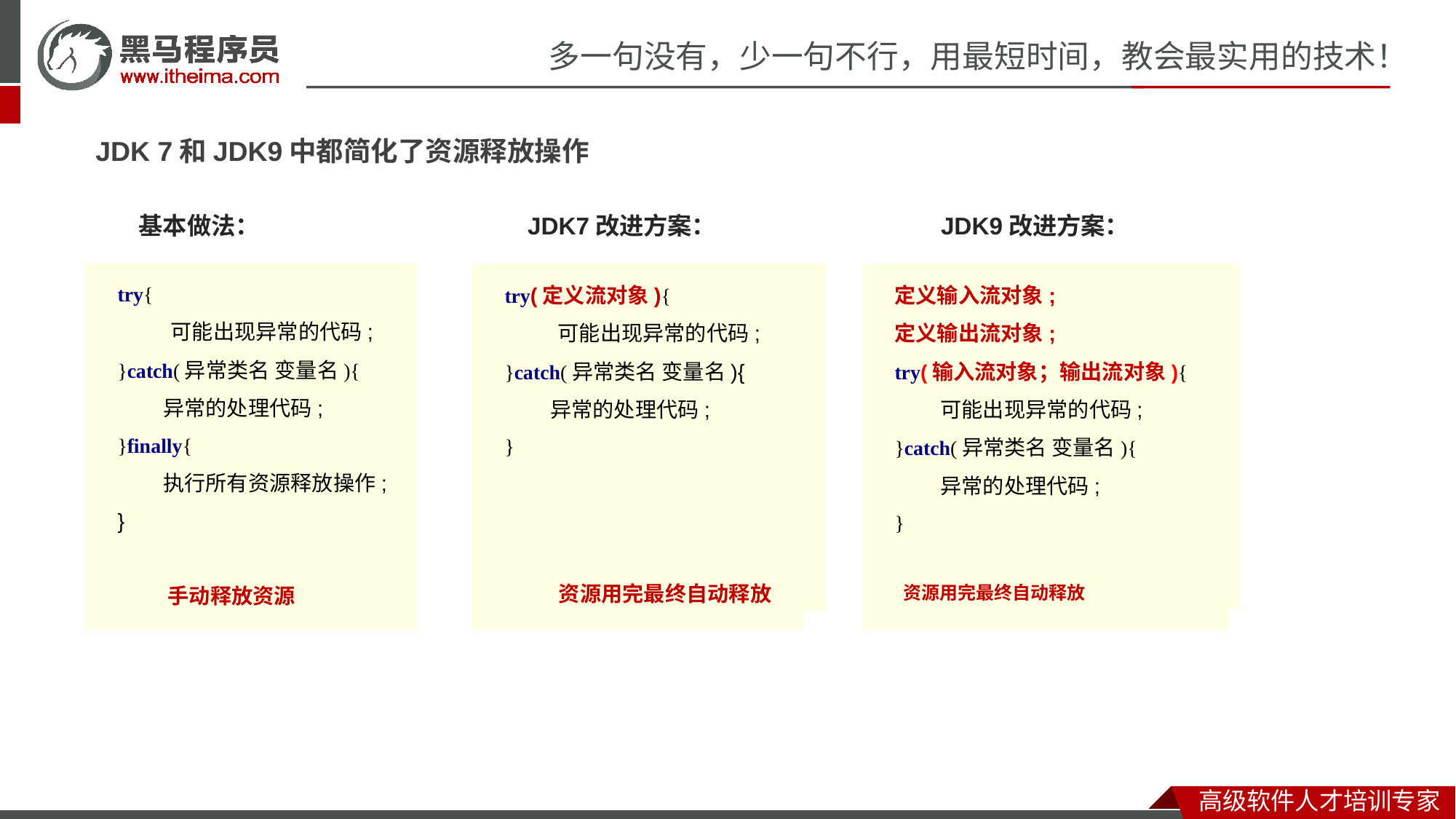

JDK 7和JDK9中都简化了资源释放操作
JDK7改进方案：
JDK9改进方案：
基本做法：

try{
        可能出现异常的代码;
}catch(异常类名 变量名){
        异常的处理代码;
}finally{
        执行所有资源释放操作;
}

          手动释放资源
try(定义流对象){
        可能出现异常的代码;
}catch(异常类名 变量名){
        异常的处理代码;
}

          资源用完最终自动释放

定义输入流对象;
定义输出流对象;
try(输入流对象；输出流对象){
        可能出现异常的代码;
}catch(异常类名 变量名){
        异常的处理代码;
}

 资源用完最终自动释放